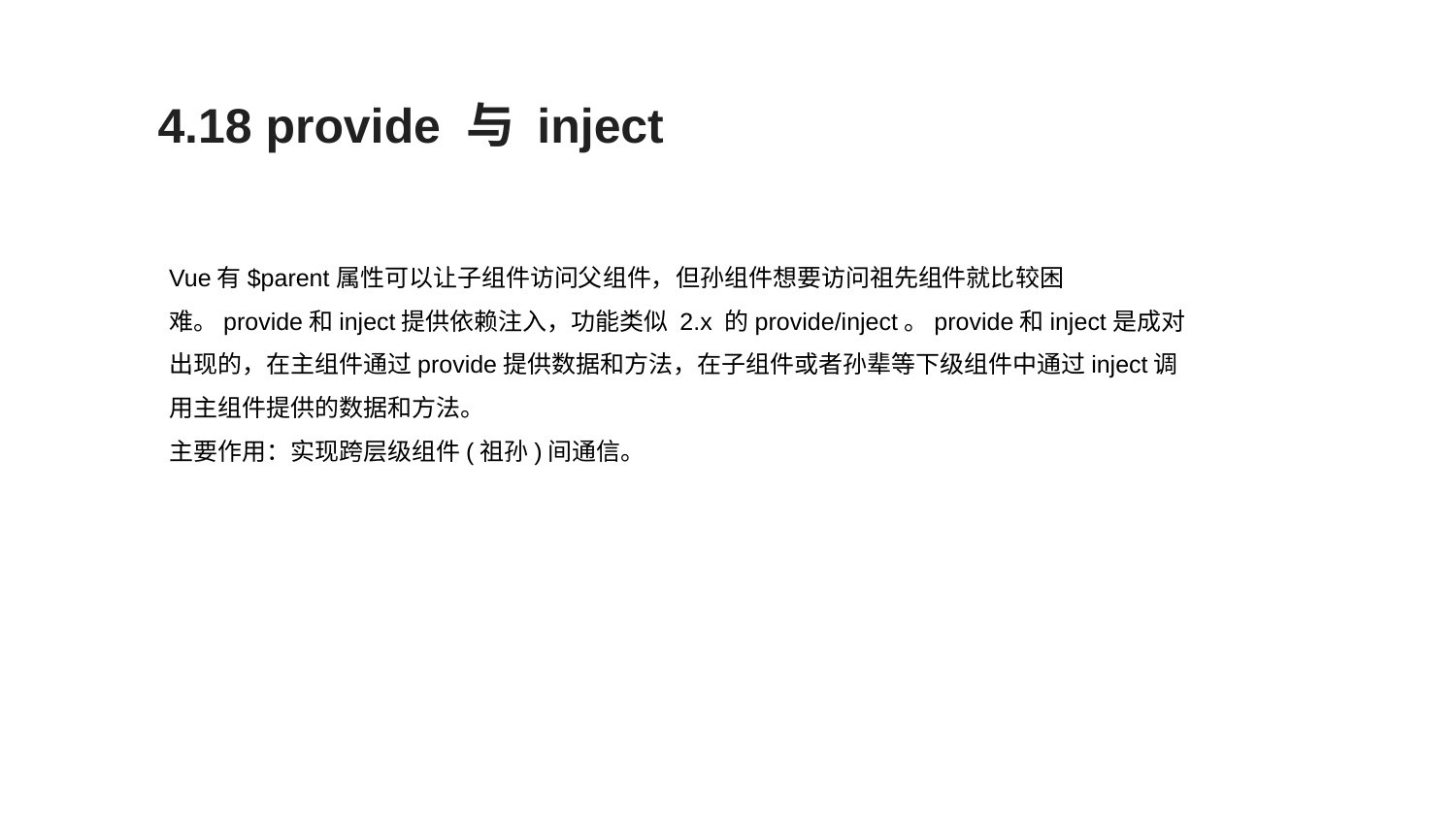

4.18 provide 与 inject
Vue有$parent属性可以让子组件访问父组件，但孙组件想要访问祖先组件就比较困难。provide和inject提供依赖注入，功能类似 2.x 的provide/inject。provide和inject是成对出现的，在主组件通过provide提供数据和方法，在子组件或者孙辈等下级组件中通过inject调用主组件提供的数据和方法。
主要作用：实现跨层级组件(祖孙)间通信。